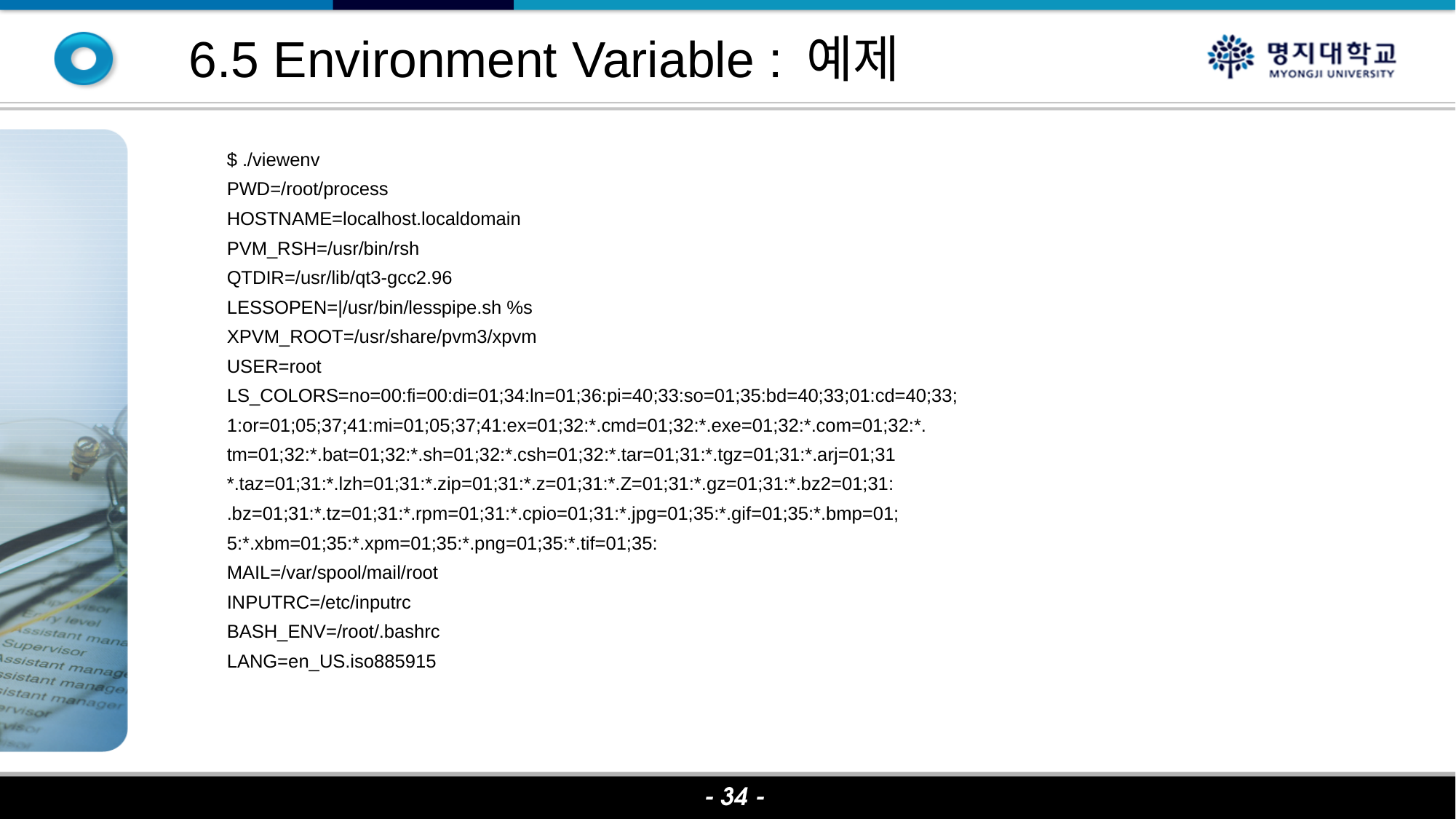

6.5 Environment Variable : 예제
$ ./viewenv
PWD=/root/process
HOSTNAME=localhost.localdomain
PVM_RSH=/usr/bin/rsh
QTDIR=/usr/lib/qt3-gcc2.96
LESSOPEN=|/usr/bin/lesspipe.sh %s
XPVM_ROOT=/usr/share/pvm3/xpvm
USER=root
LS_COLORS=no=00:fi=00:di=01;34:ln=01;36:pi=40;33:so=01;35:bd=40;33;01:cd=40;33;
1:or=01;05;37;41:mi=01;05;37;41:ex=01;32:*.cmd=01;32:*.exe=01;32:*.com=01;32:*.
tm=01;32:*.bat=01;32:*.sh=01;32:*.csh=01;32:*.tar=01;31:*.tgz=01;31:*.arj=01;31
*.taz=01;31:*.lzh=01;31:*.zip=01;31:*.z=01;31:*.Z=01;31:*.gz=01;31:*.bz2=01;31:
.bz=01;31:*.tz=01;31:*.rpm=01;31:*.cpio=01;31:*.jpg=01;35:*.gif=01;35:*.bmp=01;
5:*.xbm=01;35:*.xpm=01;35:*.png=01;35:*.tif=01;35:
MAIL=/var/spool/mail/root
INPUTRC=/etc/inputrc
BASH_ENV=/root/.bashrc
LANG=en_US.iso885915
- 34 -